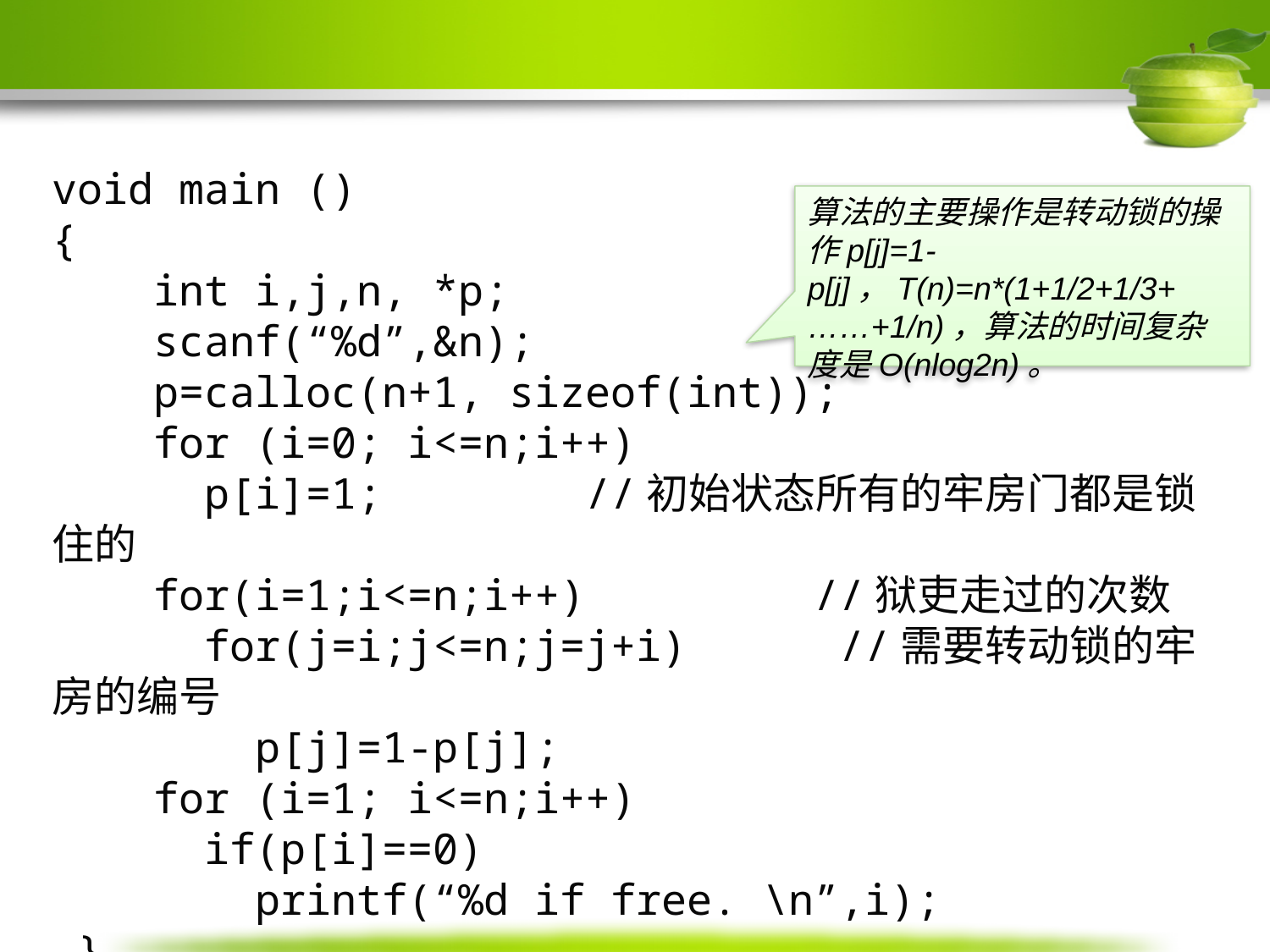

void main ()
{
    int i,j,n, *p;
    scanf(“%d”,&n);
    p=calloc(n+1, sizeof(int));
    for (i=0; i<=n;i++)
      p[i]=1;        //初始状态所有的牢房门都是锁住的
    for(i=1;i<=n;i++)         //狱吏走过的次数
      for(j=i;j<=n;j=j+i)      //需要转动锁的牢房的编号
        p[j]=1-p[j];
    for (i=1; i<=n;i++)
      if(p[i]==0)
        printf(“%d if free. \n”,i);
 }
算法的主要操作是转动锁的操作p[j]=1-p[j]，T(n)=n*(1+1/2+1/3+……+1/n)，算法的时间复杂度是O(nlog2n)。